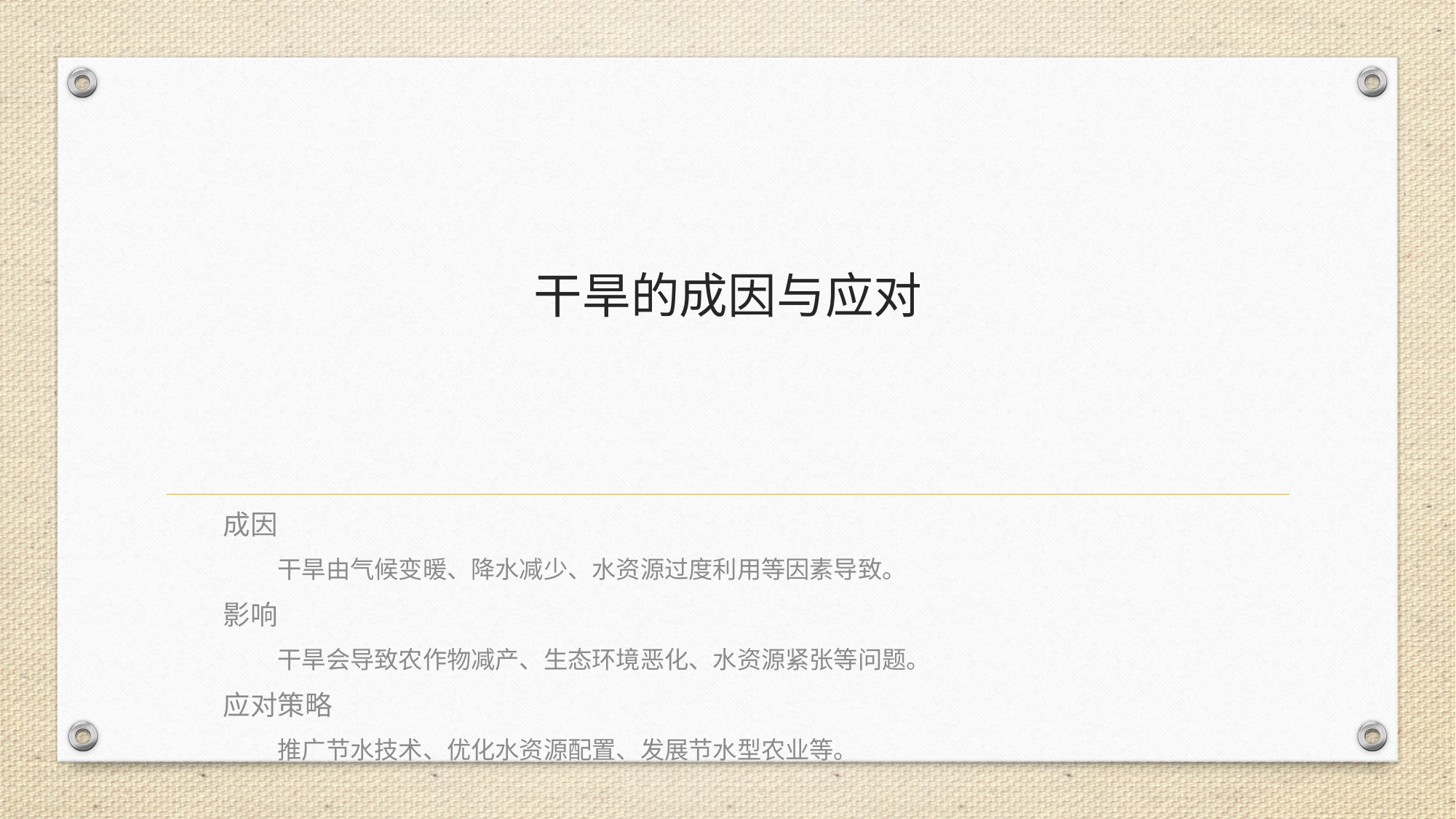

# 干旱的成因与应对

成因
干旱由气候变暖、降水减少、水资源过度利用等因素导致。
影响
干旱会导致农作物减产、生态环境恶化、水资源紧张等问题。
应对策略
推广节水技术、优化水资源配置、发展节水型农业等。